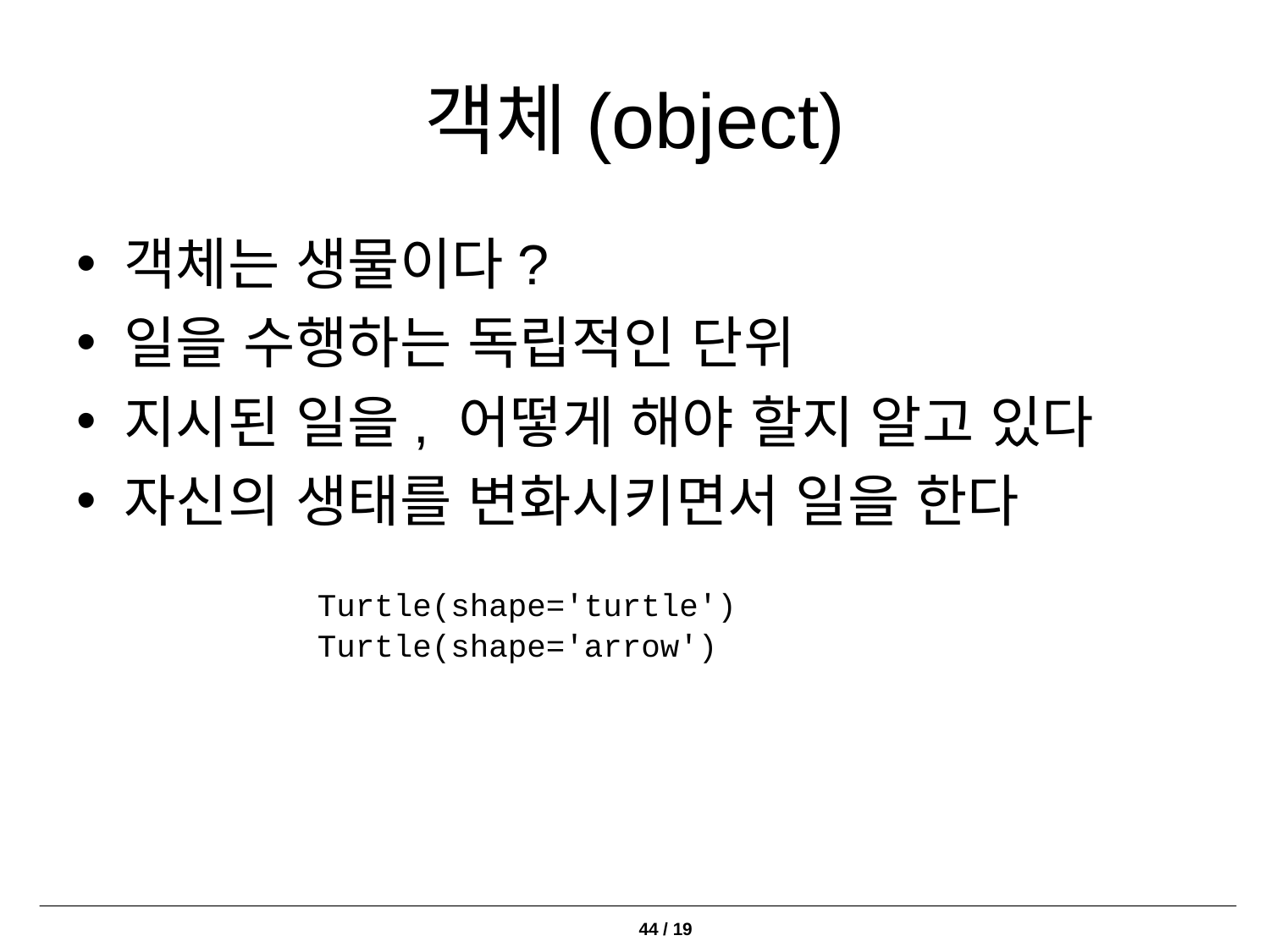

# 객체(object)
객체는 생물이다?
일을 수행하는 독립적인 단위
지시된 일을, 어떻게 해야 할지 알고 있다
자신의 생태를 변화시키면서 일을 한다

Turtle(shape='turtle')
Turtle(shape='arrow')